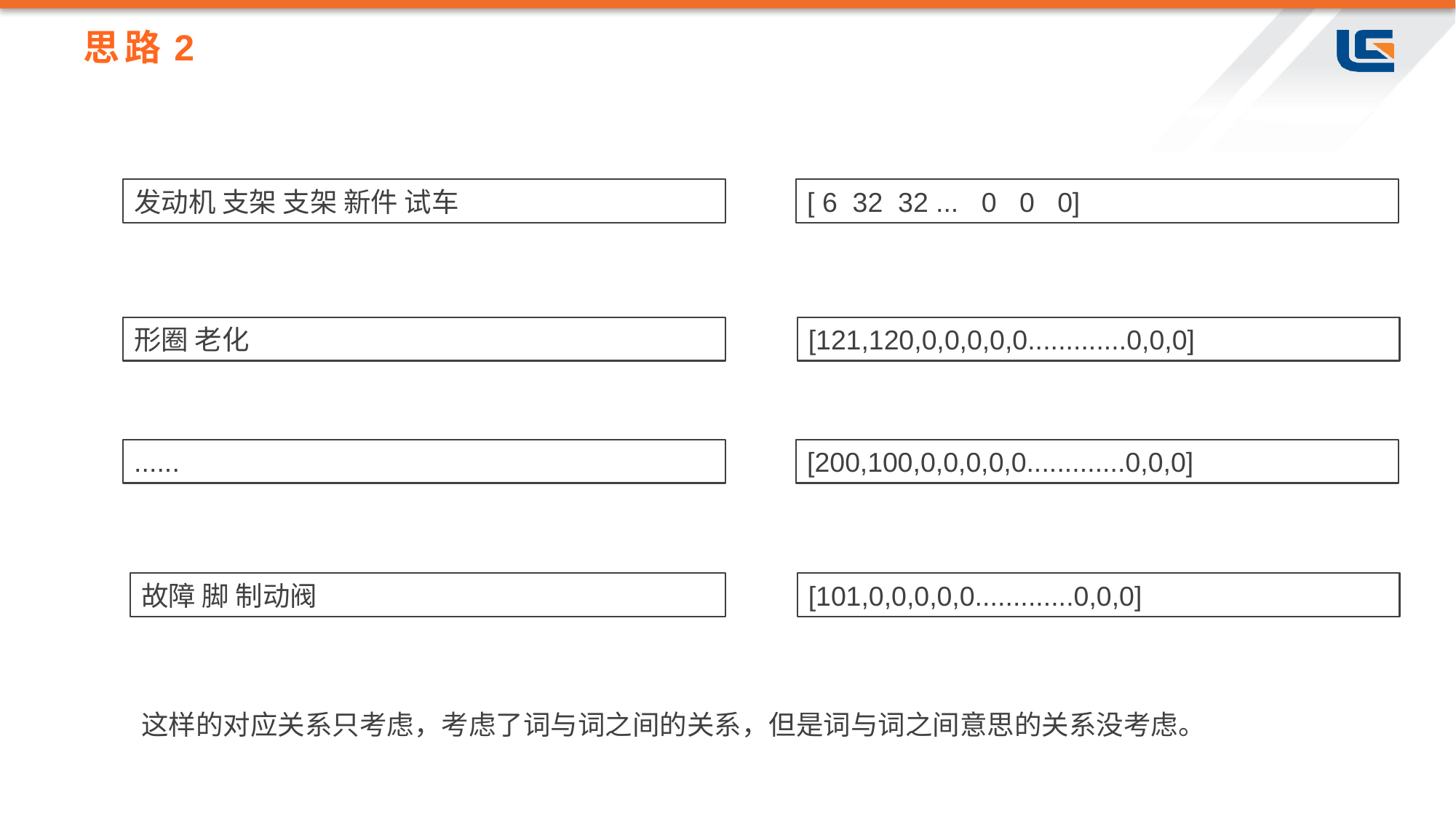

# 思路2
发动机 支架 支架 新件 试车
[ 6  32  32 ...   0   0   0]
形圈 老化
[121,120,0,0,0,0,0.............0,0,0]
......
[200,100,0,0,0,0,0.............0,0,0]
故障 脚 制动阀
[101,0,0,0,0,0.............0,0,0]
这样的对应关系只考虑，考虑了词与词之间的关系，但是词与词之间意思的关系没考虑。
12